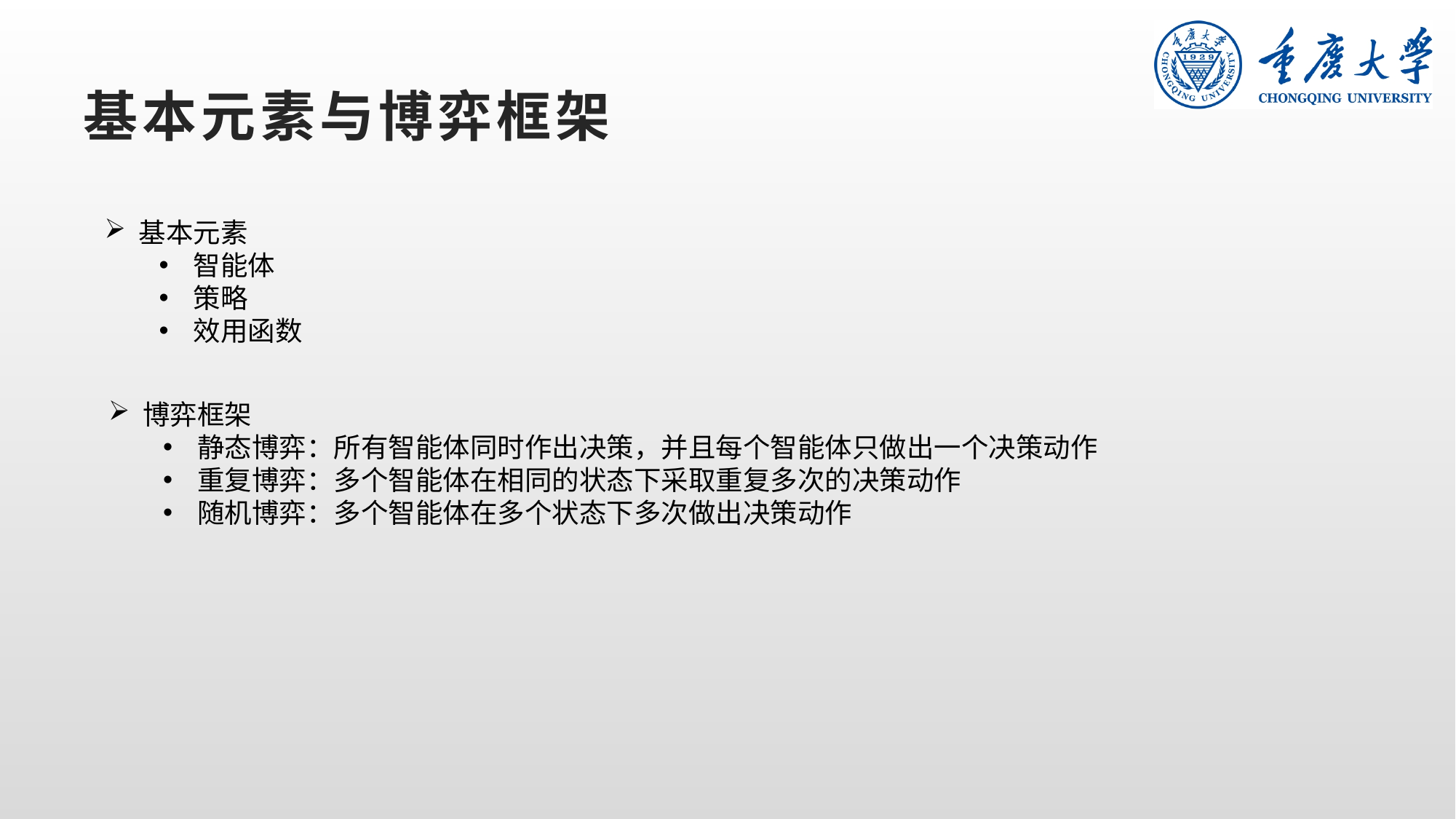

# 基本元素与博弈框架
基本元素
智能体
策略
效用函数
博弈框架
静态博弈：所有智能体同时作出决策，并且每个智能体只做出一个决策动作
重复博弈：多个智能体在相同的状态下采取重复多次的决策动作
随机博弈：多个智能体在多个状态下多次做出决策动作